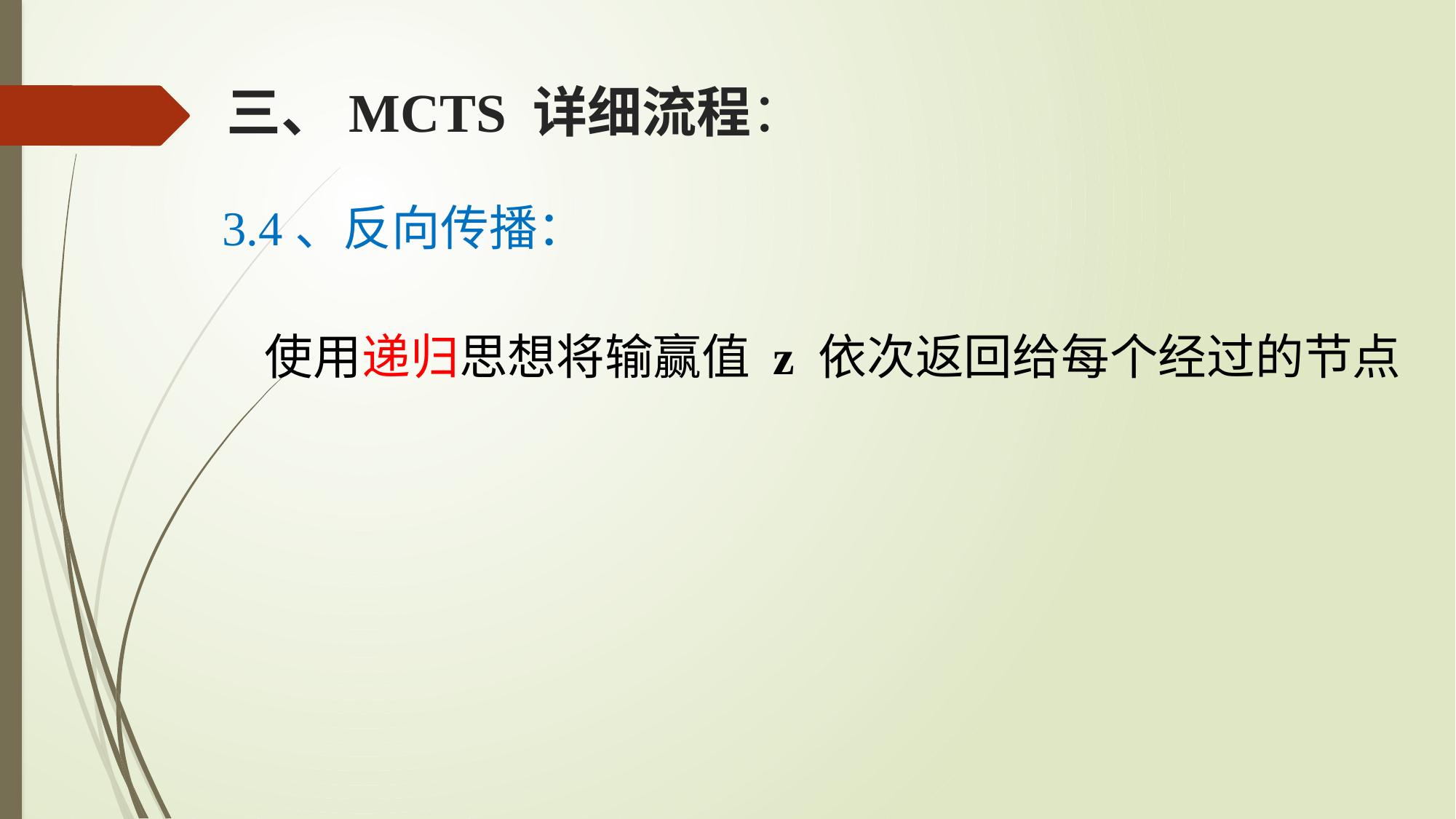

# 三、MCTS 详细流程：
3.4、反向传播：
使用递归思想将输赢值 z 依次返回给每个经过的节点